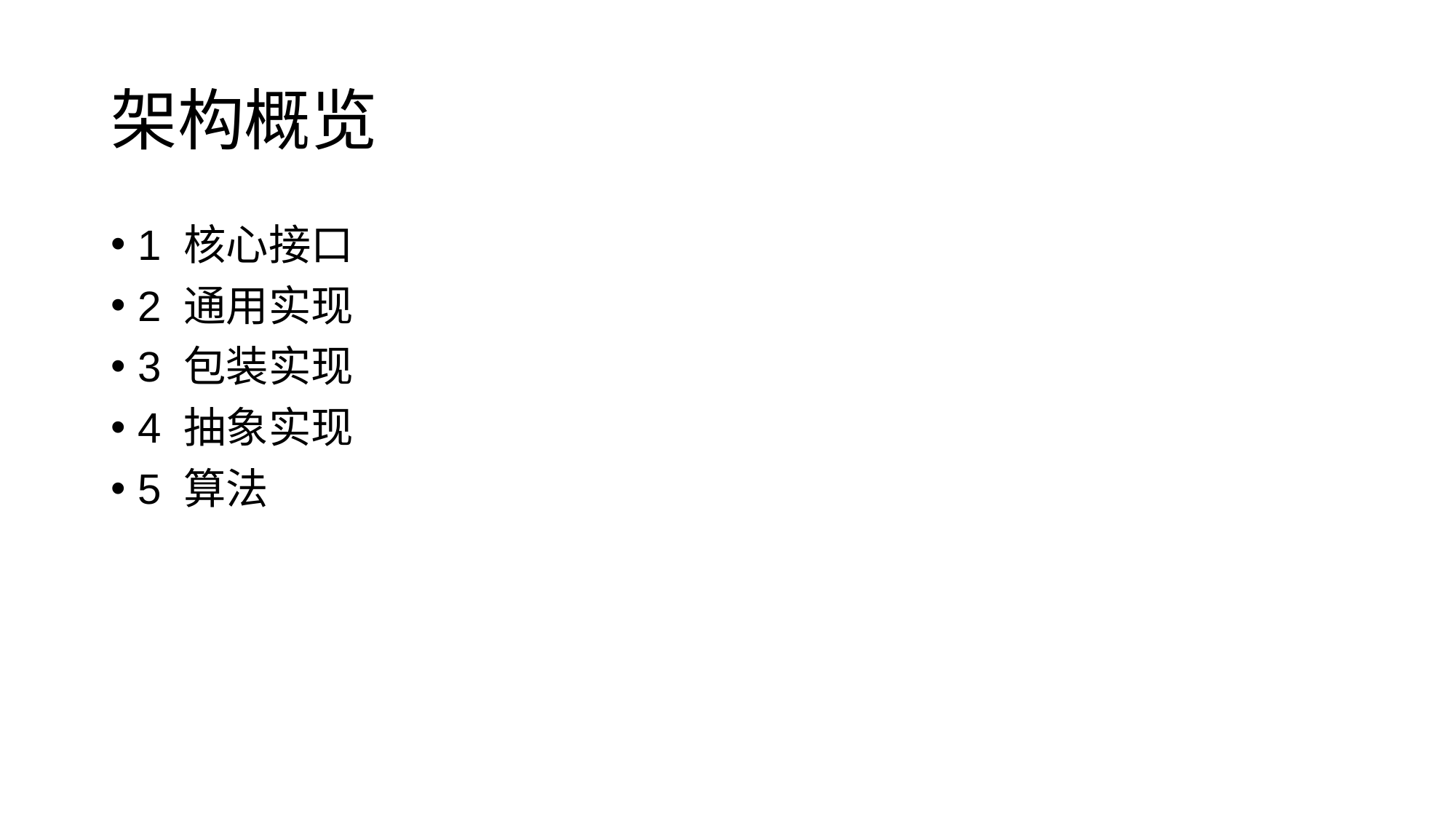

# 架构概览
1 核心接口
2 通用实现
3 包装实现
4 抽象实现
5 算法